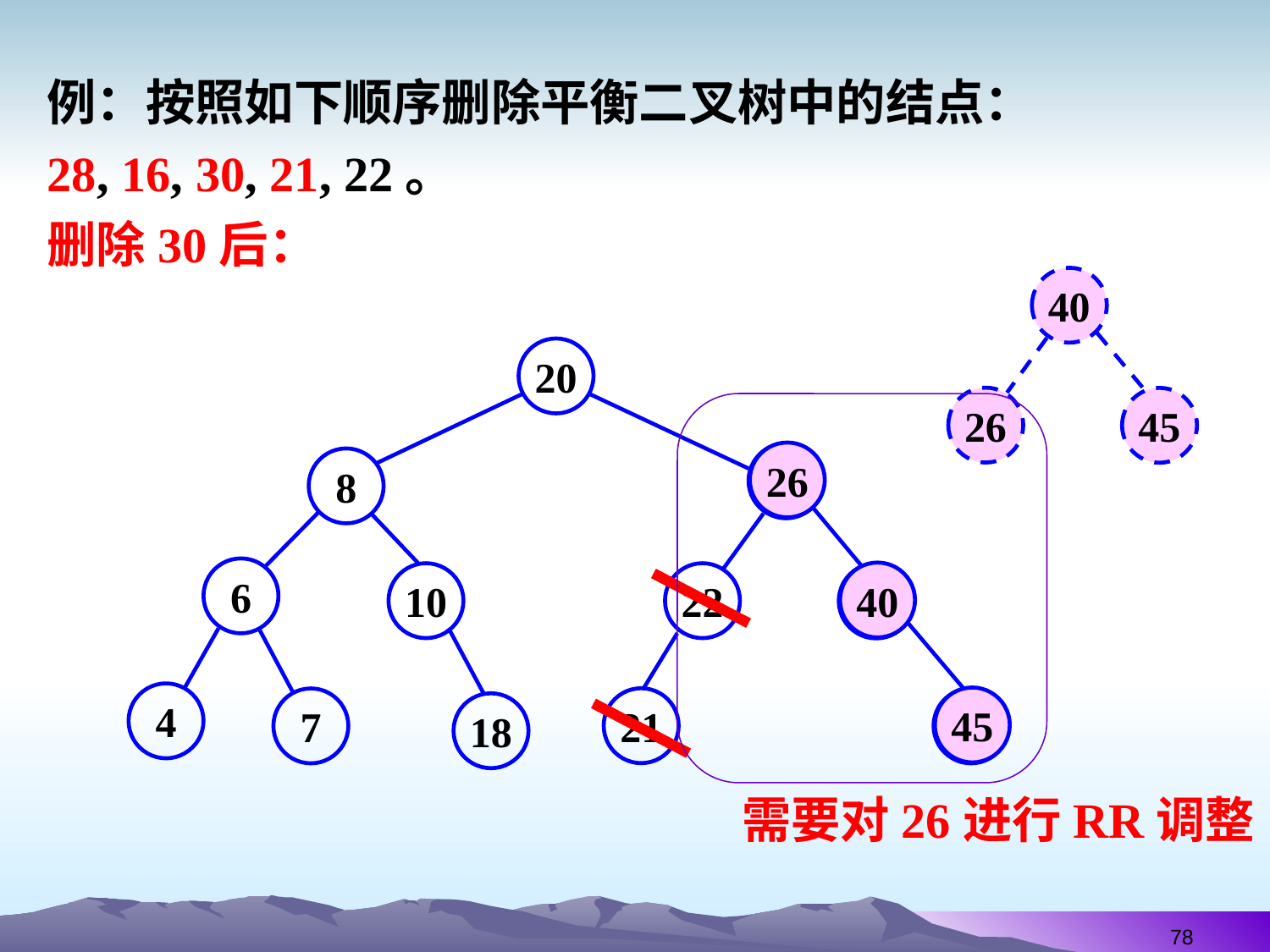

例：按照如下顺序删除平衡二叉树中的结点：
28, 16, 30, 21, 22。
删除30后：
40

26
45
20

26
26
8

6
40
10
22
40

4
45
21
7
45
18

需要对26进行RR调整
78